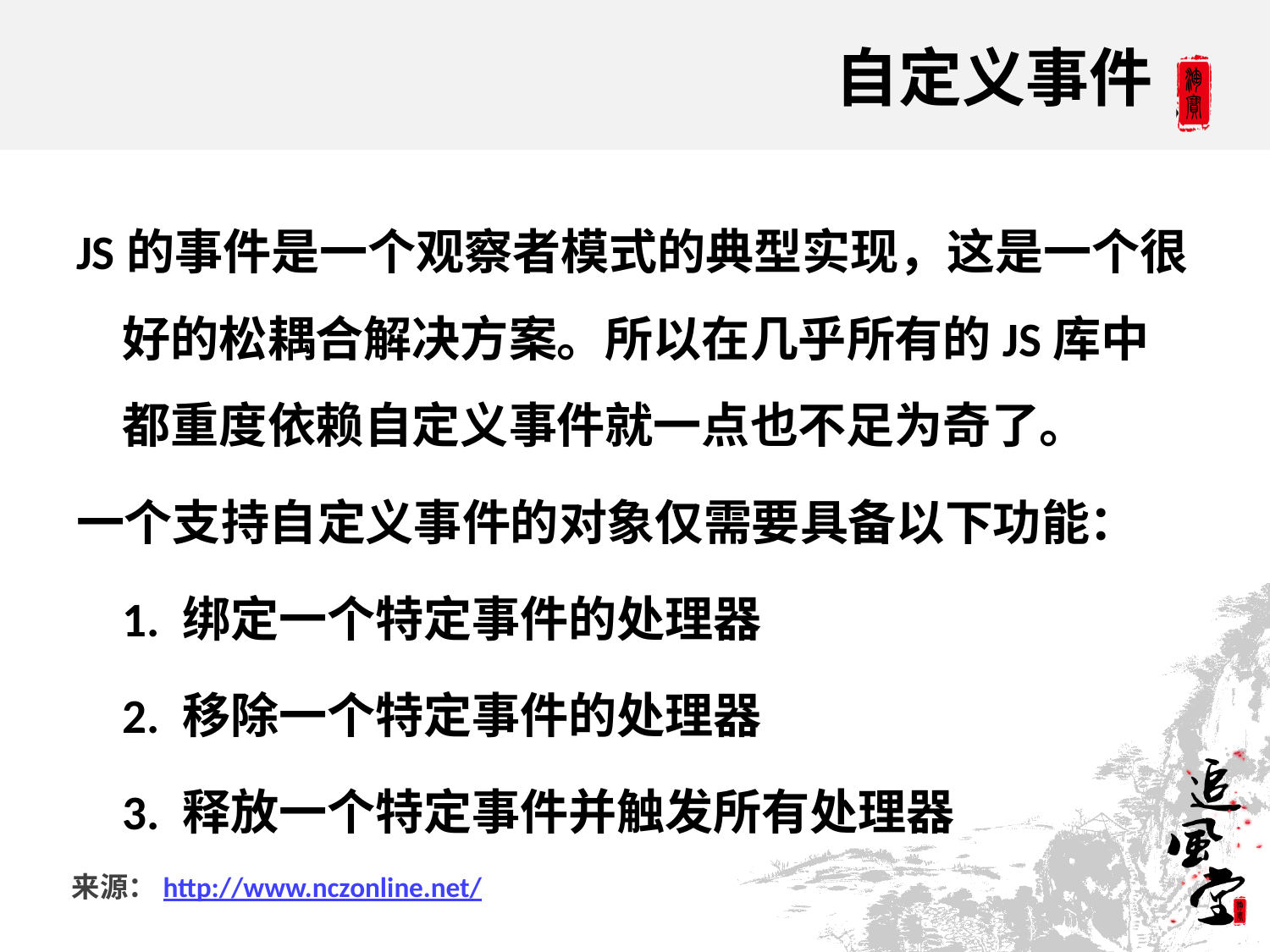

# 自定义事件
JS的事件是一个观察者模式的典型实现，这是一个很好的松耦合解决方案。所以在几乎所有的JS库中都重度依赖自定义事件就一点也不足为奇了。
一个支持自定义事件的对象仅需要具备以下功能：
	1. 绑定一个特定事件的处理器
	2. 移除一个特定事件的处理器
	3. 释放一个特定事件并触发所有处理器
来源：http://www.nczonline.net/